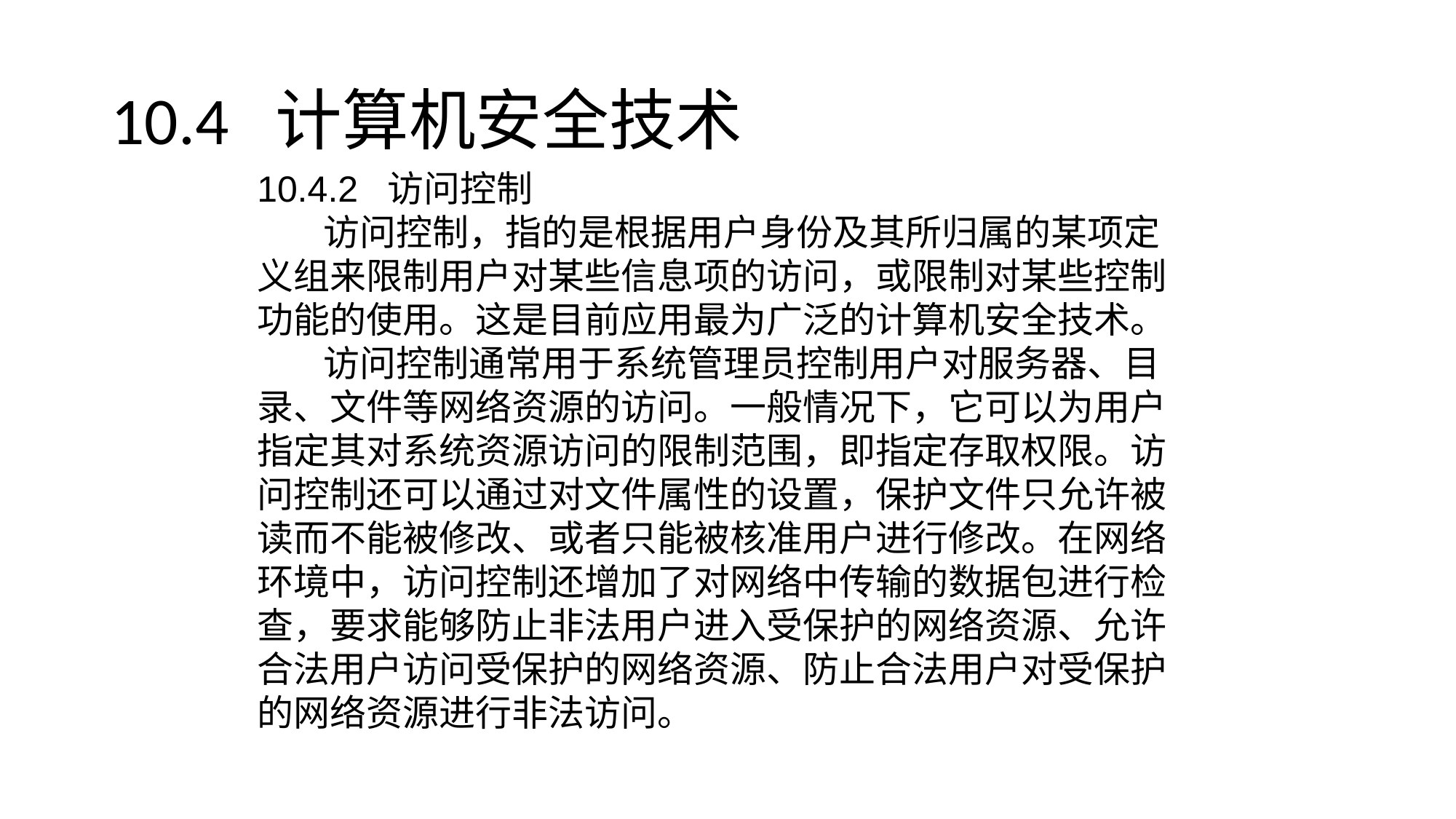

10.4  计算机安全技术
10.4.2  访问控制
       访问控制，指的是根据用户身份及其所归属的某项定义组来限制用户对某些信息项的访问，或限制对某些控制功能的使用。这是目前应用最为广泛的计算机安全技术。
       访问控制通常用于系统管理员控制用户对服务器、目录、文件等网络资源的访问。一般情况下，它可以为用户指定其对系统资源访问的限制范围，即指定存取权限。访问控制还可以通过对文件属性的设置，保护文件只允许被读而不能被修改、或者只能被核准用户进行修改。在网络环境中，访问控制还增加了对网络中传输的数据包进行检查，要求能够防止非法用户进入受保护的网络资源、允许合法用户访问受保护的网络资源、防止合法用户对受保护的网络资源进行非法访问。
6